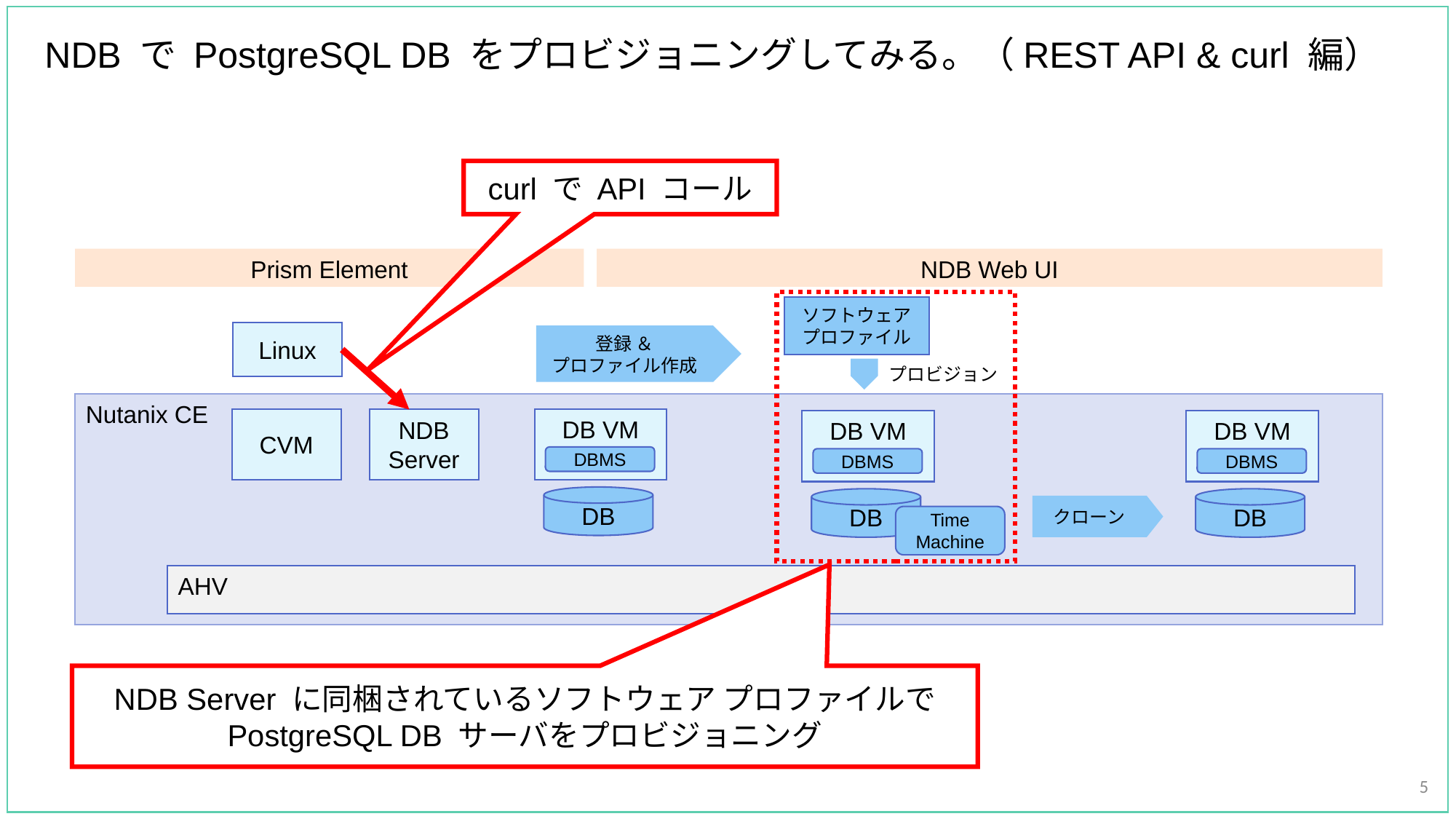

# NDB で PostgreSQL DB をプロビジョニングしてみる。（REST API & curl 編）
curl で API コール

Linux
NDB Server に同梱されているソフトウェア プロファイルで
PostgreSQL DB サーバをプロビジョニング
5